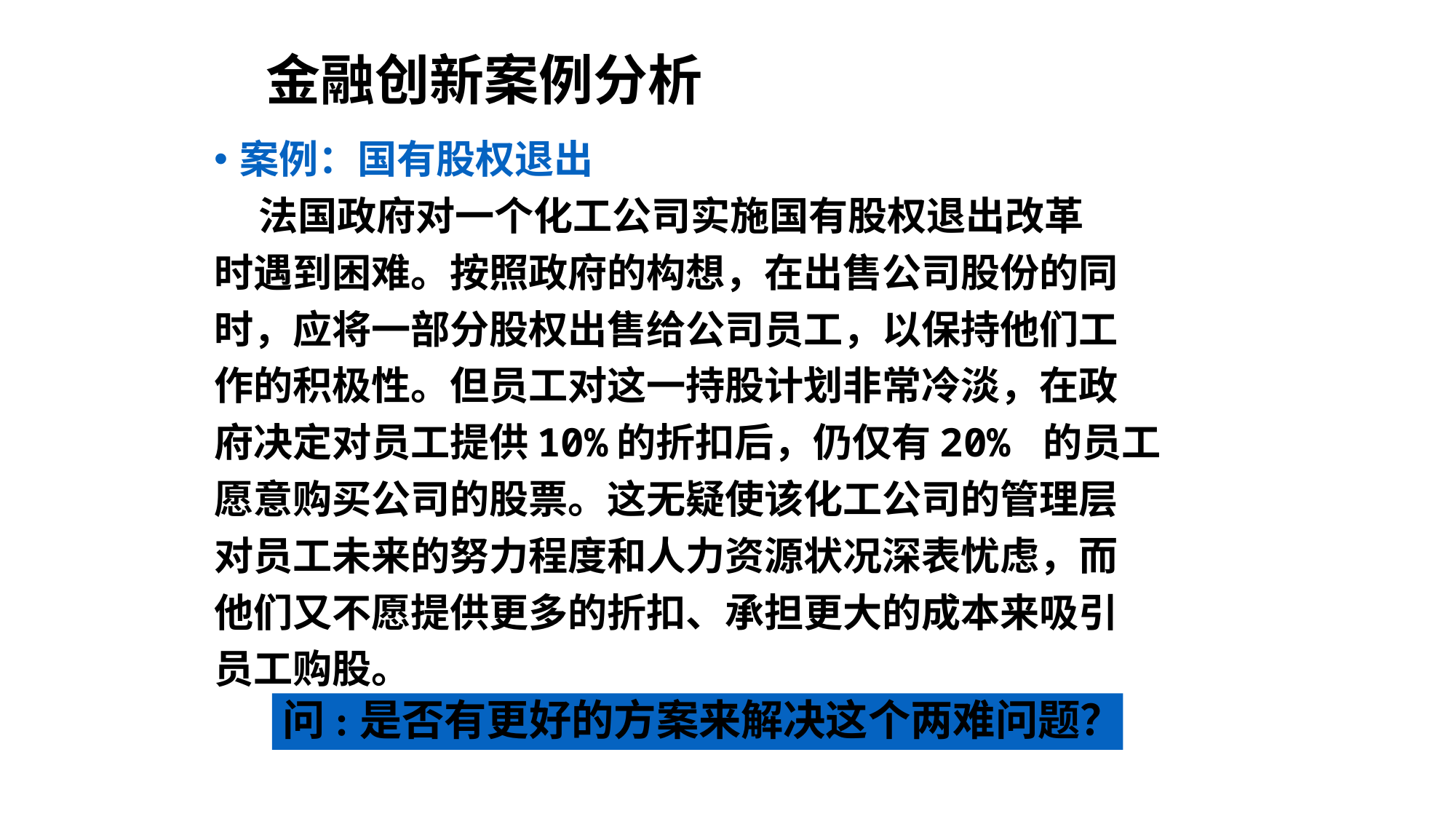

金融创新案例分析
案例：国有股权退出
    法国政府对一个化工公司实施国有股权退出改革
时遇到困难。按照政府的构想，在出售公司股份的同
时，应将一部分股权出售给公司员工，以保持他们工
作的积极性。但员工对这一持股计划非常冷淡，在政
府决定对员工提供10%的折扣后，仍仅有20% 的员工
愿意购买公司的股票。这无疑使该化工公司的管理层
对员工未来的努力程度和人力资源状况深表忧虑，而
他们又不愿提供更多的折扣、承担更大的成本来吸引
员工购股。

问:是否有更好的方案来解决这个两难问题？